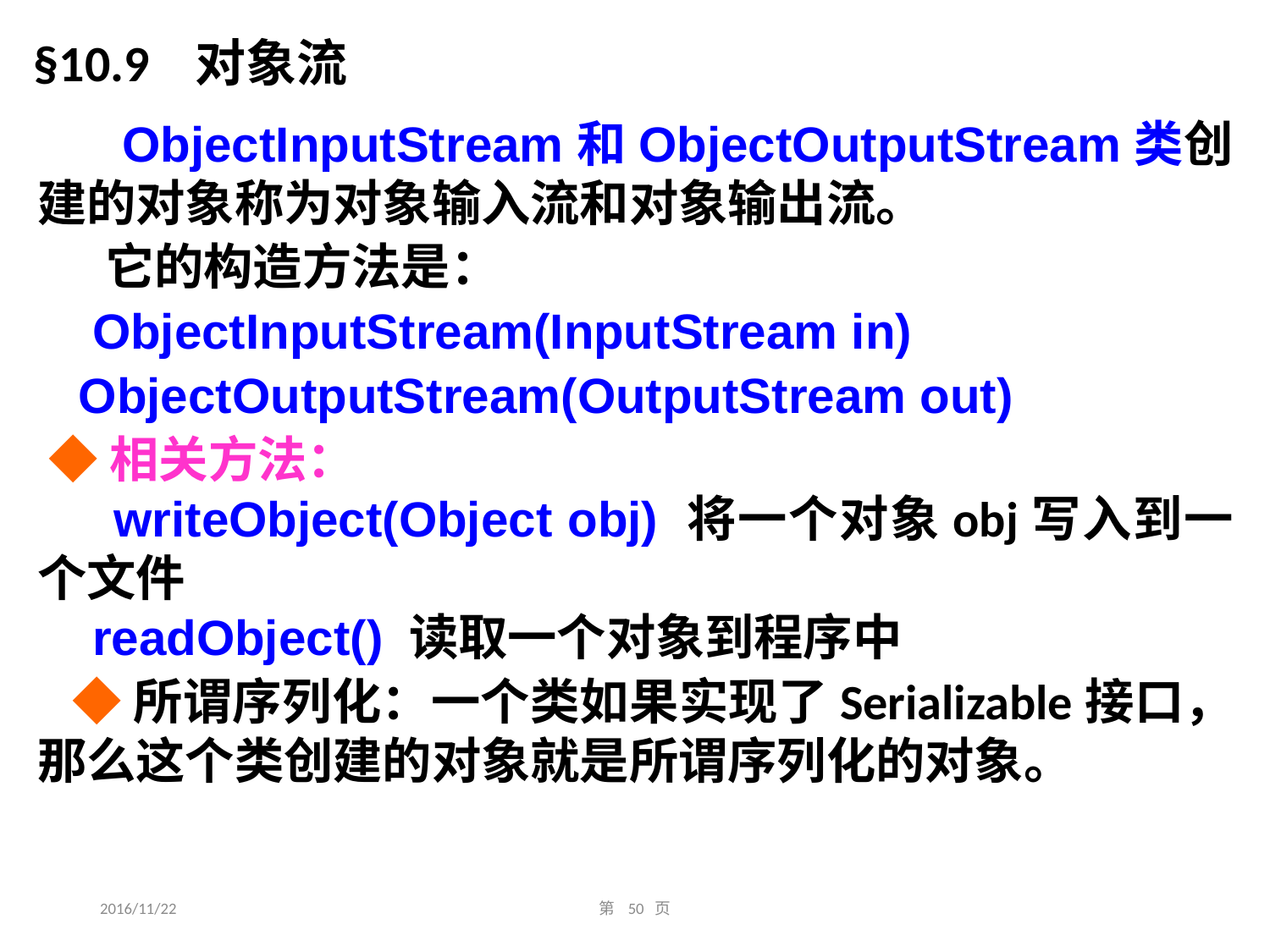

§10.9   对象流
       ObjectInputStream和ObjectOutputStream类创建的对象称为对象输入流和对象输出流。
     它的构造方法是：
    ObjectInputStream(InputStream in)
   ObjectOutputStream(OutputStream out)
 ◆相关方法：
     writeObject(Object obj) 将一个对象obj写入到一个文件
    readObject() 读取一个对象到程序中
   ◆所谓序列化：一个类如果实现了Serializable接口，那么这个类创建的对象就是所谓序列化的对象。
2016/11/22
第  50  页